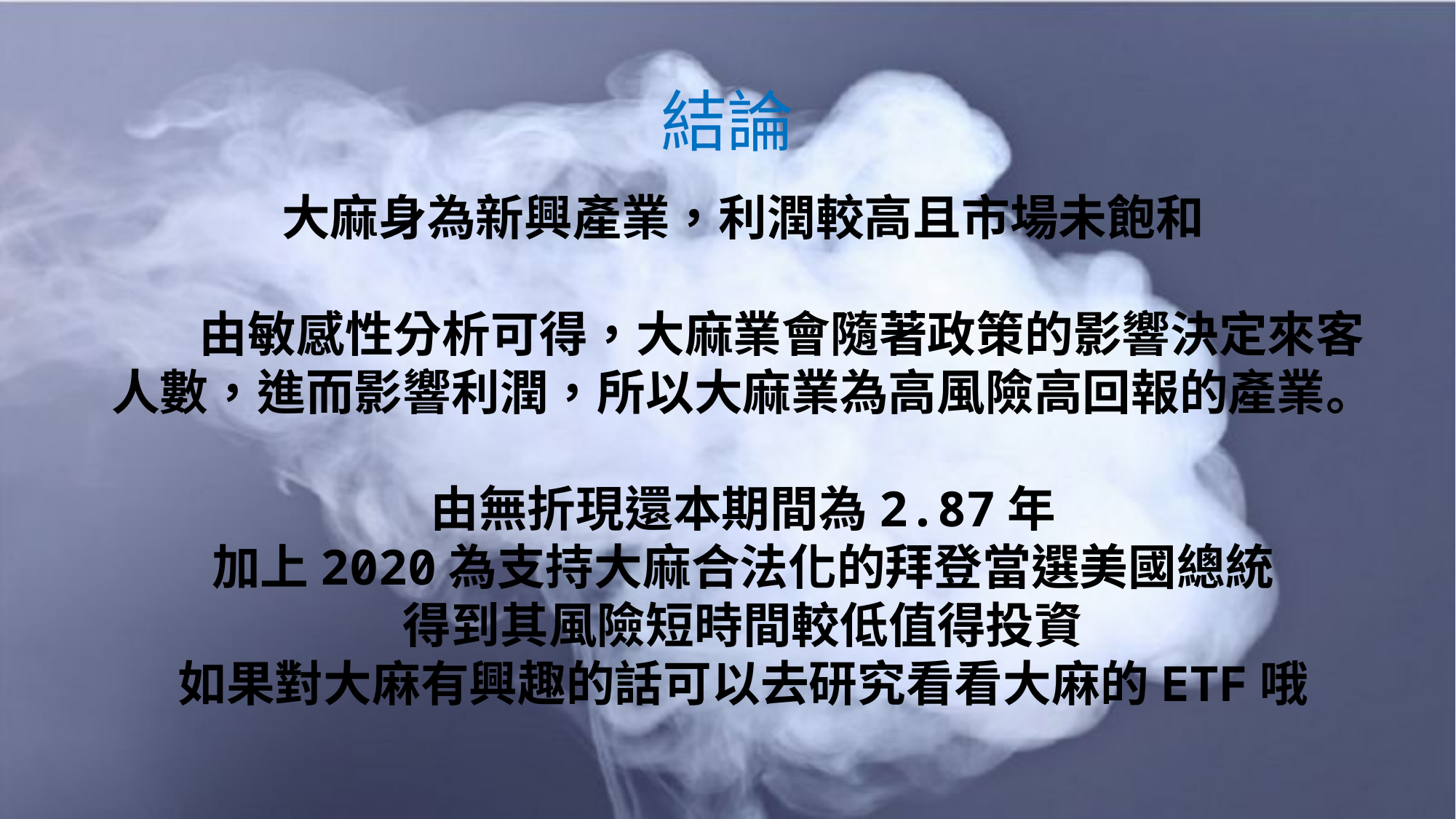

# 結論
大麻身為新興產業，利潤較高且市場未飽和

      由敏感性分析可得，大麻業會隨著政策的影響決定來客人數，進而影響利潤，所以大麻業為高風險高回報的產業。

由無折現還本期間為2.87年
加上2020為支持大麻合法化的拜登當選美國總統
得到其風險短時間較低值得投資
如果對大麻有興趣的話可以去研究看看大麻的ETF哦